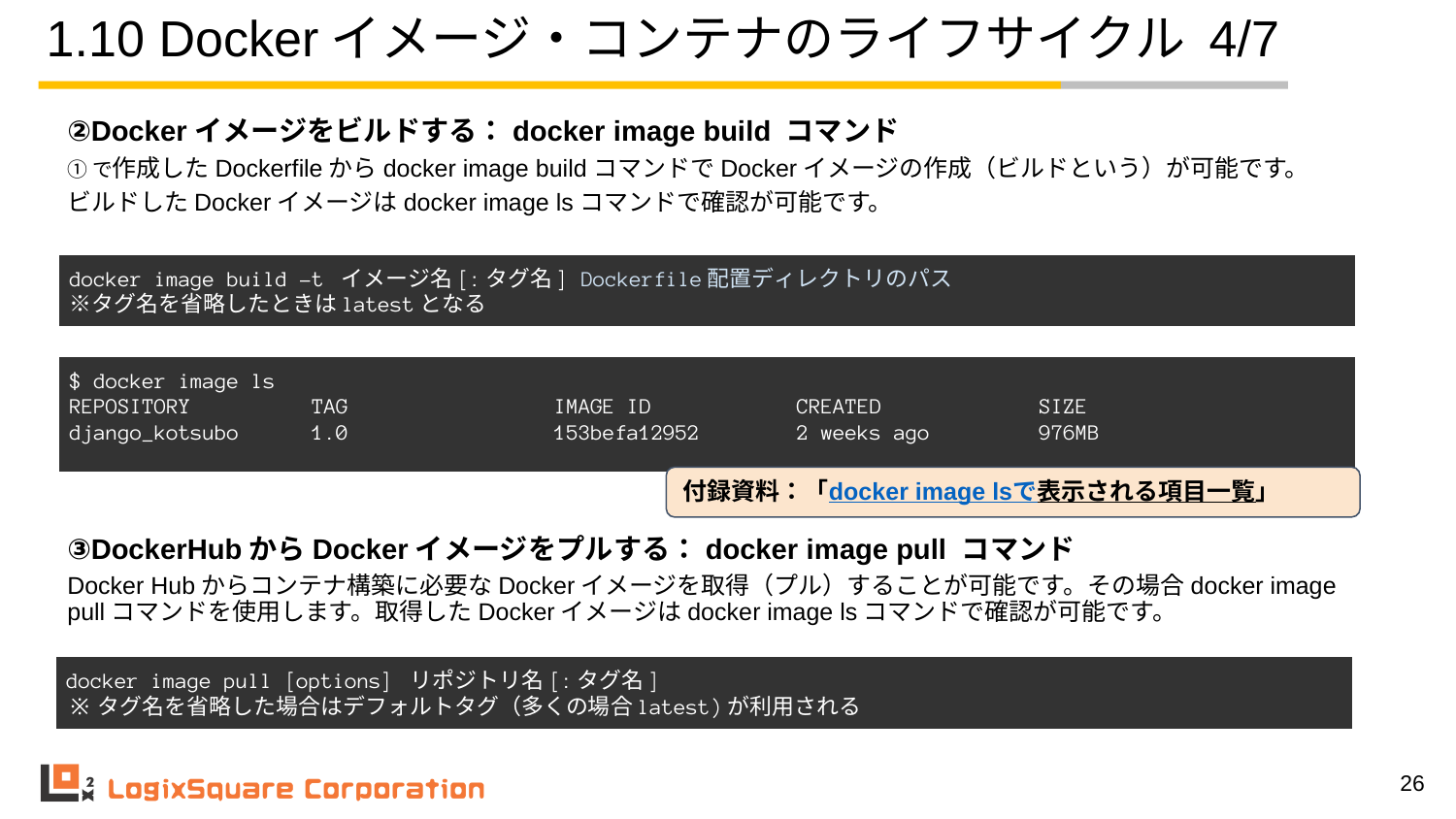

# 1.10 Dockerイメージ・コンテナのライフサイクル 4/7
②Dockerイメージをビルドする：docker image build コマンド
①で作成したDockerfileからdocker image buildコマンドでDockerイメージの作成（ビルドという）が可能です。
ビルドしたDockerイメージはdocker image lsコマンドで確認が可能です。
| docker image build -t イメージ名[:タグ名] Dockerfile配置ディレクトリのパス ※タグ名を省略したときはlatestとなる |
| --- |
| $ docker image ls REPOSITORY TAG IMAGE ID CREATED SIZE django\_kotsubo 1.0 153befa12952 2 weeks ago 976MB |
| --- |
付録資料：「docker image lsで表示される項目一覧」
③DockerHubからDockerイメージをプルする：docker image pull コマンド
Docker Hubからコンテナ構築に必要なDockerイメージを取得（プル）することが可能です。その場合docker image pullコマンドを使用します。取得したDockerイメージはdocker image lsコマンドで確認が可能です。

| docker image pull [options] リポジトリ名[:タグ名] ※タグ名を省略した場合はデフォルトタグ（多くの場合latest)が利用される |
| --- |
26